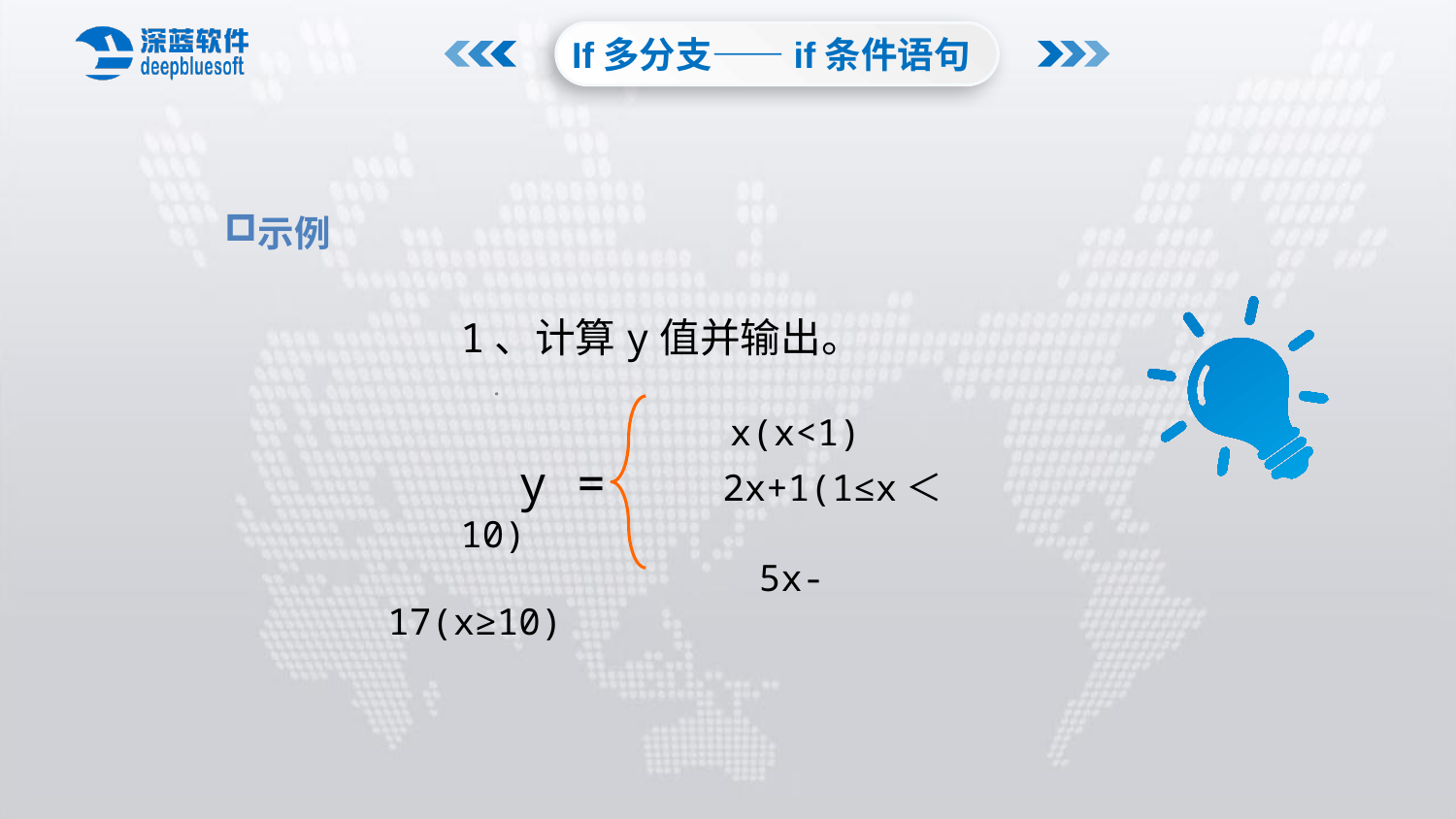

If多分支——if条件语句

示例

1、计算y值并输出。

         x(x<1)
  y =    2x+1(1≤x＜10)
                 5x-17(x≥10)